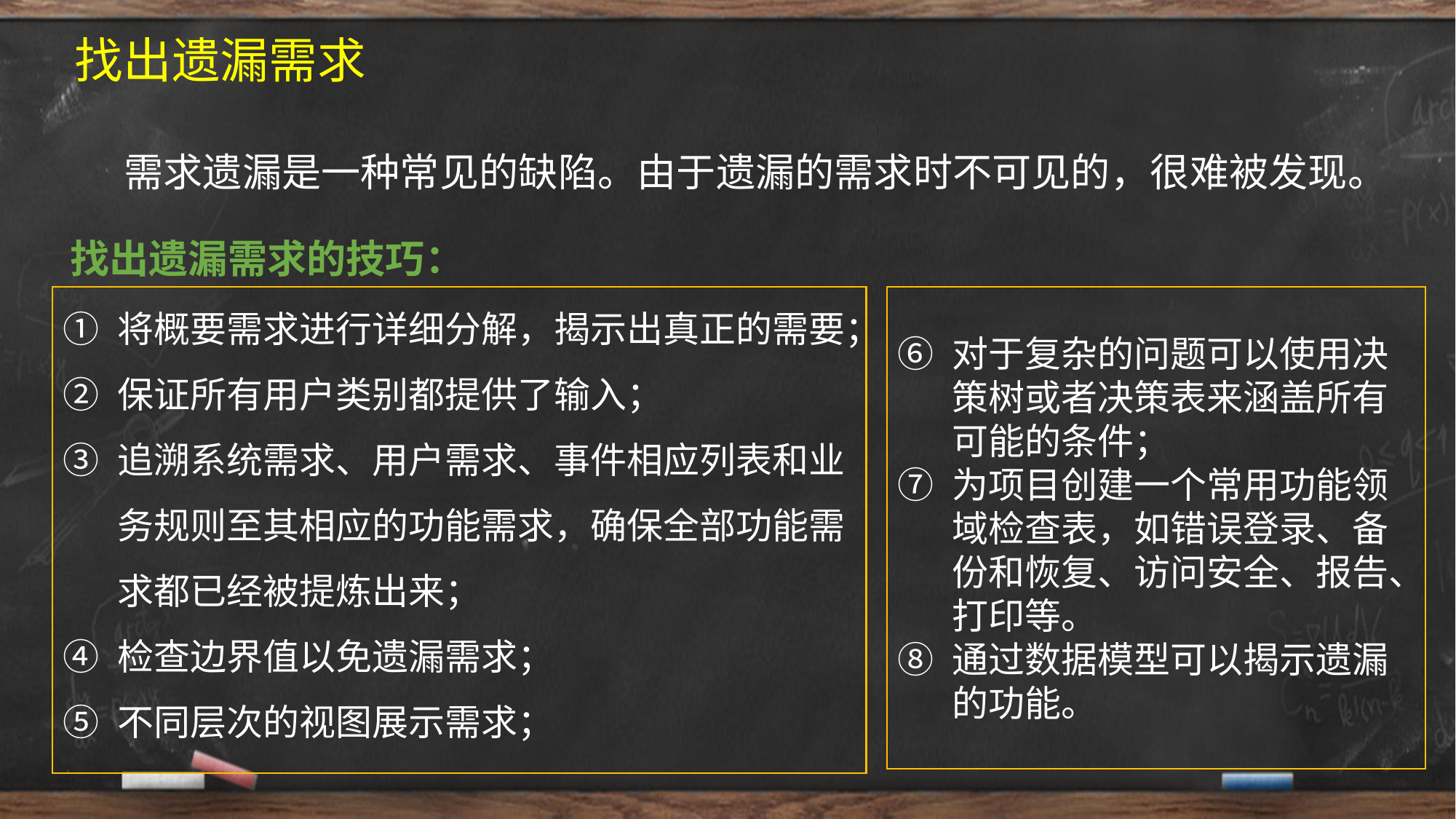

# 找出遗漏需求
     需求遗漏是一种常见的缺陷。由于遗漏的需求时不可见的，很难被发现。
找出遗漏需求的技巧：

将概要需求进行详细分解，揭示出真正的需要；
保证所有用户类别都提供了输入；
追溯系统需求、用户需求、事件相应列表和业务规则至其相应的功能需求，确保全部功能需求都已经被提炼出来；
检查边界值以免遗漏需求；
不同层次的视图展示需求；

对于复杂的问题可以使用决策树或者决策表来涵盖所有可能的条件；
为项目创建一个常用功能领域检查表，如错误登录、备份和恢复、访问安全、报告、打印等。
通过数据模型可以揭示遗漏的功能。